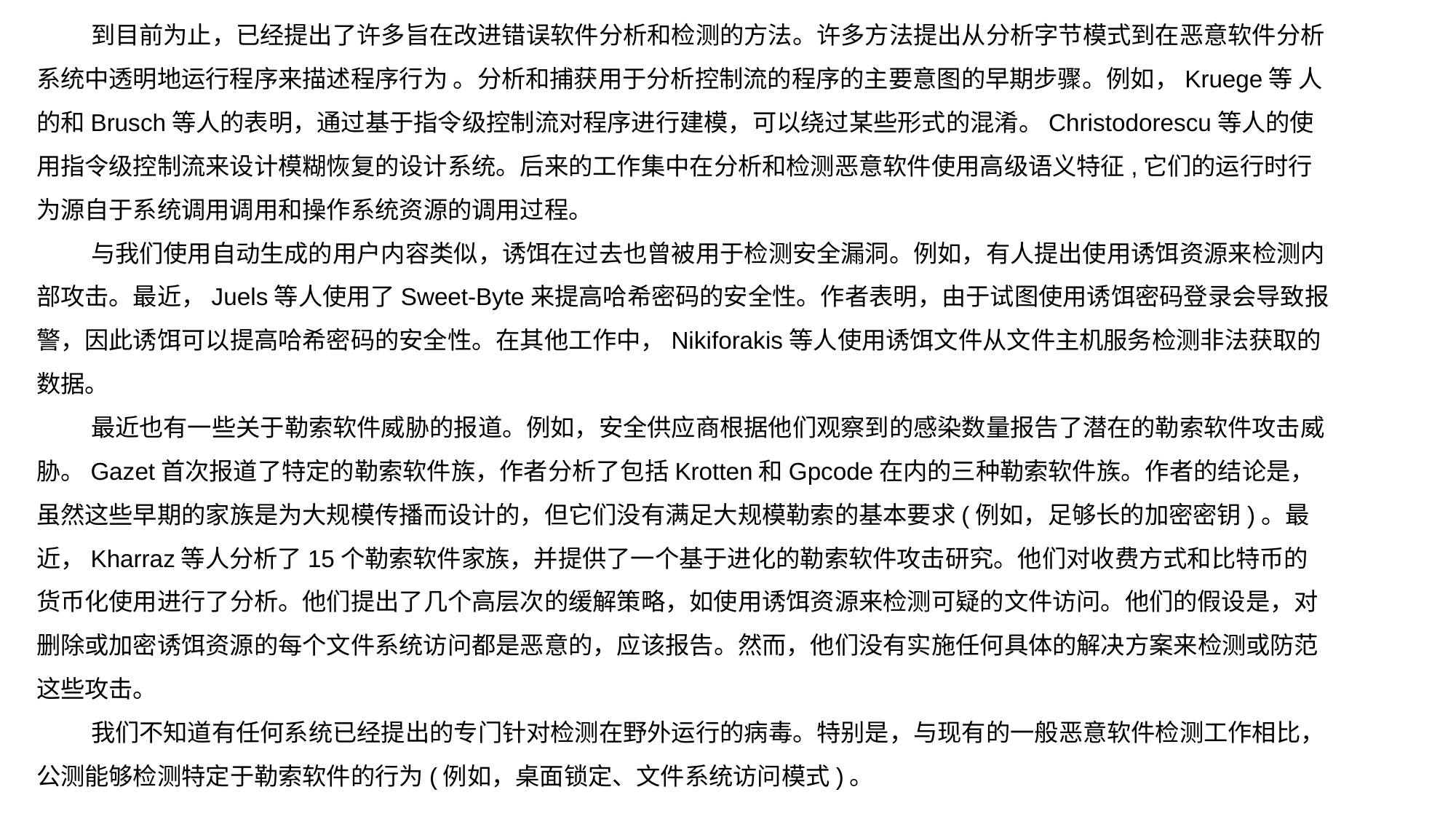

到目前为止，已经提出了许多旨在改进错误软件分析和检测的方法。许多方法提出从分析字节模式到在恶意软件分析系统中透明地运行程序来描述程序行为 。分析和捕获用于分析控制流的程序的主要意图的早期步骤。例如，Kruege等 人的和Brusch等人的表明，通过基于指令级控制流对程序进行建模，可以绕过某些形式的混淆。Christodorescu等人的使用指令级控制流来设计模糊恢复的设计系统。后来的工作集中在分析和检测恶意软件使用高级语义特征,它们的运行时行为源自于系统调用调用和操作系统资源的调用过程。
与我们使用自动生成的用户内容类似，诱饵在过去也曾被用于检测安全漏洞。例如，有人提出使用诱饵资源来检测内部攻击。最近，Juels等人使用了Sweet-Byte来提高哈希密码的安全性。作者表明，由于试图使用诱饵密码登录会导致报警，因此诱饵可以提高哈希密码的安全性。在其他工作中，Nikiforakis等人使用诱饵文件从文件主机服务检测非法获取的数据。
最近也有一些关于勒索软件威胁的报道。例如，安全供应商根据他们观察到的感染数量报告了潜在的勒索软件攻击威胁。Gazet首次报道了特定的勒索软件族，作者分析了包括Krotten和Gpcode在内的三种勒索软件族。作者的结论是，虽然这些早期的家族是为大规模传播而设计的，但它们没有满足大规模勒索的基本要求(例如，足够长的加密密钥)。最近，Kharraz等人分析了15个勒索软件家族，并提供了一个基于进化的勒索软件攻击研究。他们对收费方式和比特币的货币化使用进行了分析。他们提出了几个高层次的缓解策略，如使用诱饵资源来检测可疑的文件访问。他们的假设是，对删除或加密诱饵资源的每个文件系统访问都是恶意的，应该报告。然而，他们没有实施任何具体的解决方案来检测或防范这些攻击。
我们不知道有任何系统已经提出的专门针对检测在野外运行的病毒。特别是，与现有的一般恶意软件检测工作相比，公测能够检测特定于勒索软件的行为(例如，桌面锁定、文件系统访问模式)。